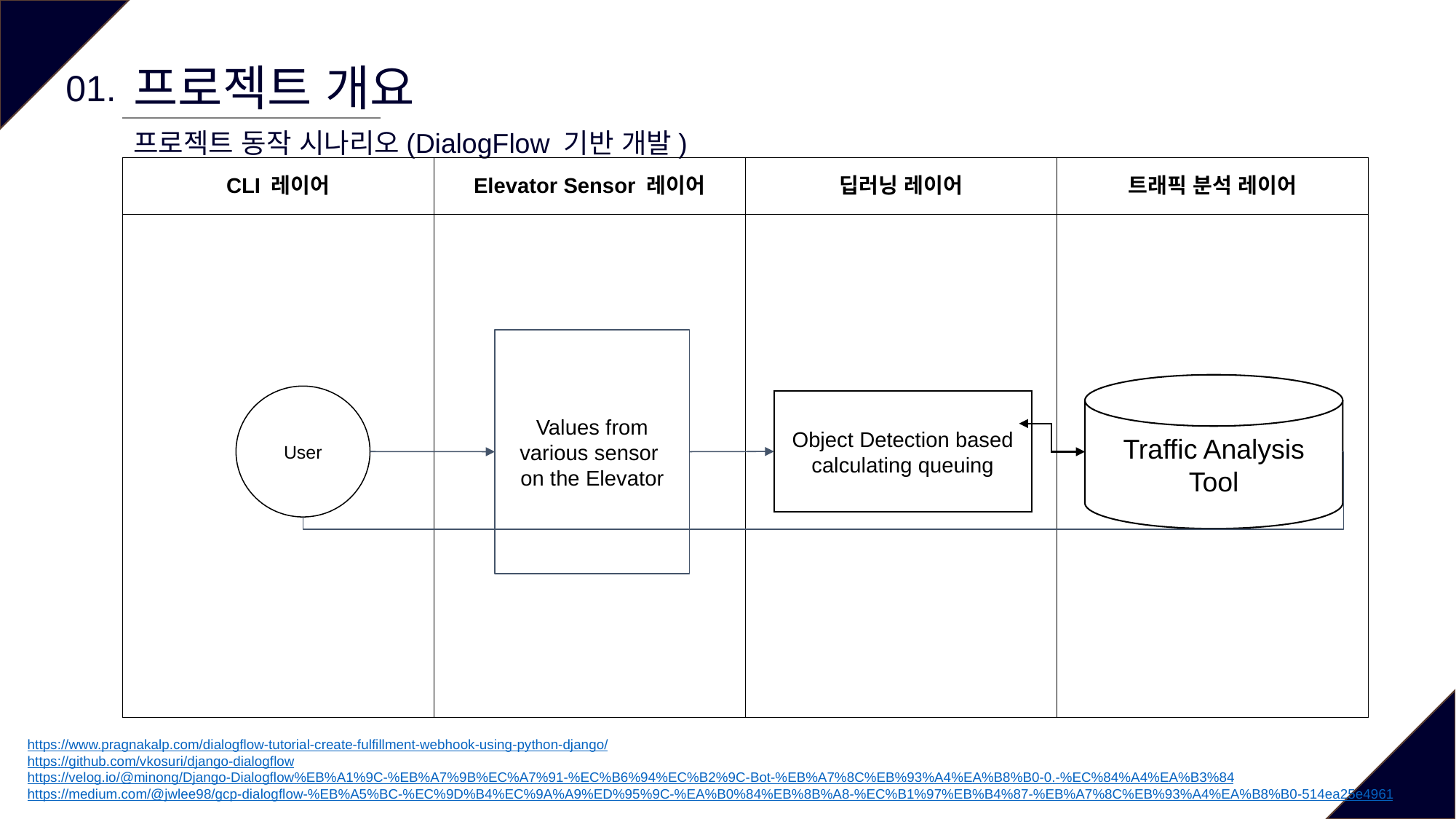

프로젝트 개요
01.
프로젝트 동작 시나리오(DialogFlow 기반 개발)
| CLI 레이어 | Elevator Sensor 레이어 | 딥러닝 레이어 | 트래픽 분석 레이어 |
| --- | --- | --- | --- |
|  |  |  |  |
Values from various sensor
on the Elevator
Traffic Analysis Tool
User
Object Detection based calculating queuing
https://www.pragnakalp.com/dialogflow-tutorial-create-fulfillment-webhook-using-python-django/
https://github.com/vkosuri/django-dialogflow
https://velog.io/@minong/Django-Dialogflow%EB%A1%9C-%EB%A7%9B%EC%A7%91-%EC%B6%94%EC%B2%9C-Bot-%EB%A7%8C%EB%93%A4%EA%B8%B0-0.-%EC%84%A4%EA%B3%84
https://medium.com/@jwlee98/gcp-dialogflow-%EB%A5%BC-%EC%9D%B4%EC%9A%A9%ED%95%9C-%EA%B0%84%EB%8B%A8-%EC%B1%97%EB%B4%87-%EB%A7%8C%EB%93%A4%EA%B8%B0-514ea25e4961